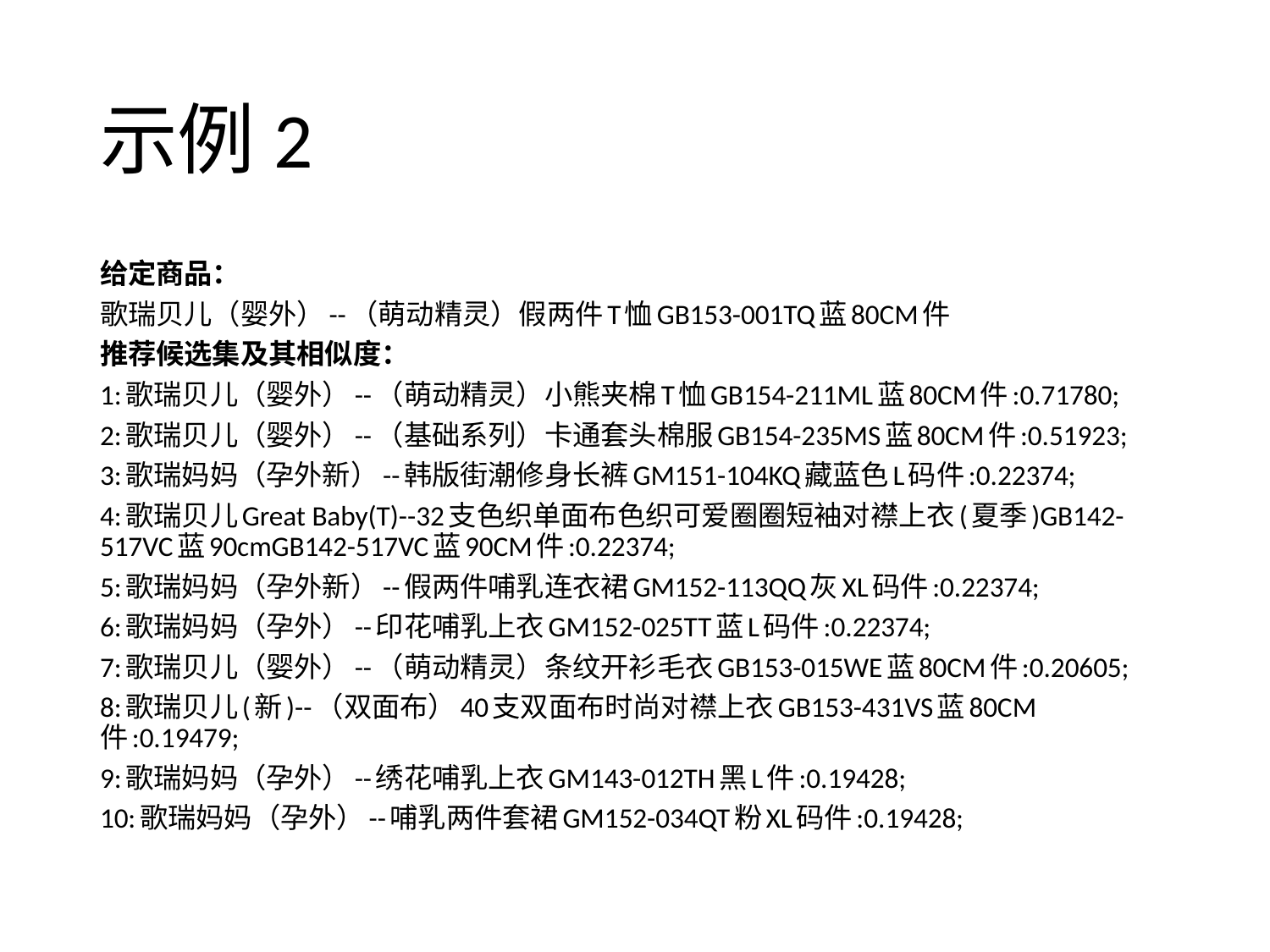

# 示例2
给定商品：
歌瑞贝儿（婴外）--（萌动精灵）假两件T恤GB153-001TQ蓝80CM件
推荐候选集及其相似度：
1:歌瑞贝儿（婴外）--（萌动精灵）小熊夹棉T恤GB154-211ML蓝80CM件:0.71780;
2:歌瑞贝儿（婴外）--（基础系列）卡通套头棉服GB154-235MS蓝80CM件:0.51923;
3:歌瑞妈妈（孕外新）--韩版街潮修身长裤GM151-104KQ藏蓝色L码件:0.22374;
4:歌瑞贝儿Great Baby(T)--32支色织单面布色织可爱圈圈短袖对襟上衣(夏季)GB142-517VC蓝90cmGB142-517VC蓝90CM件:0.22374;
5:歌瑞妈妈（孕外新）--假两件哺乳连衣裙GM152-113QQ灰XL码件:0.22374;
6:歌瑞妈妈（孕外）--印花哺乳上衣GM152-025TT蓝L码件:0.22374;
7:歌瑞贝儿（婴外）--（萌动精灵）条纹开衫毛衣GB153-015WE蓝80CM件:0.20605;
8:歌瑞贝儿(新)--（双面布）40支双面布时尚对襟上衣GB153-431VS蓝80CM件:0.19479;
9:歌瑞妈妈（孕外）--绣花哺乳上衣GM143-012TH黑L件:0.19428;
10:歌瑞妈妈（孕外）--哺乳两件套裙GM152-034QT粉XL码件:0.19428;